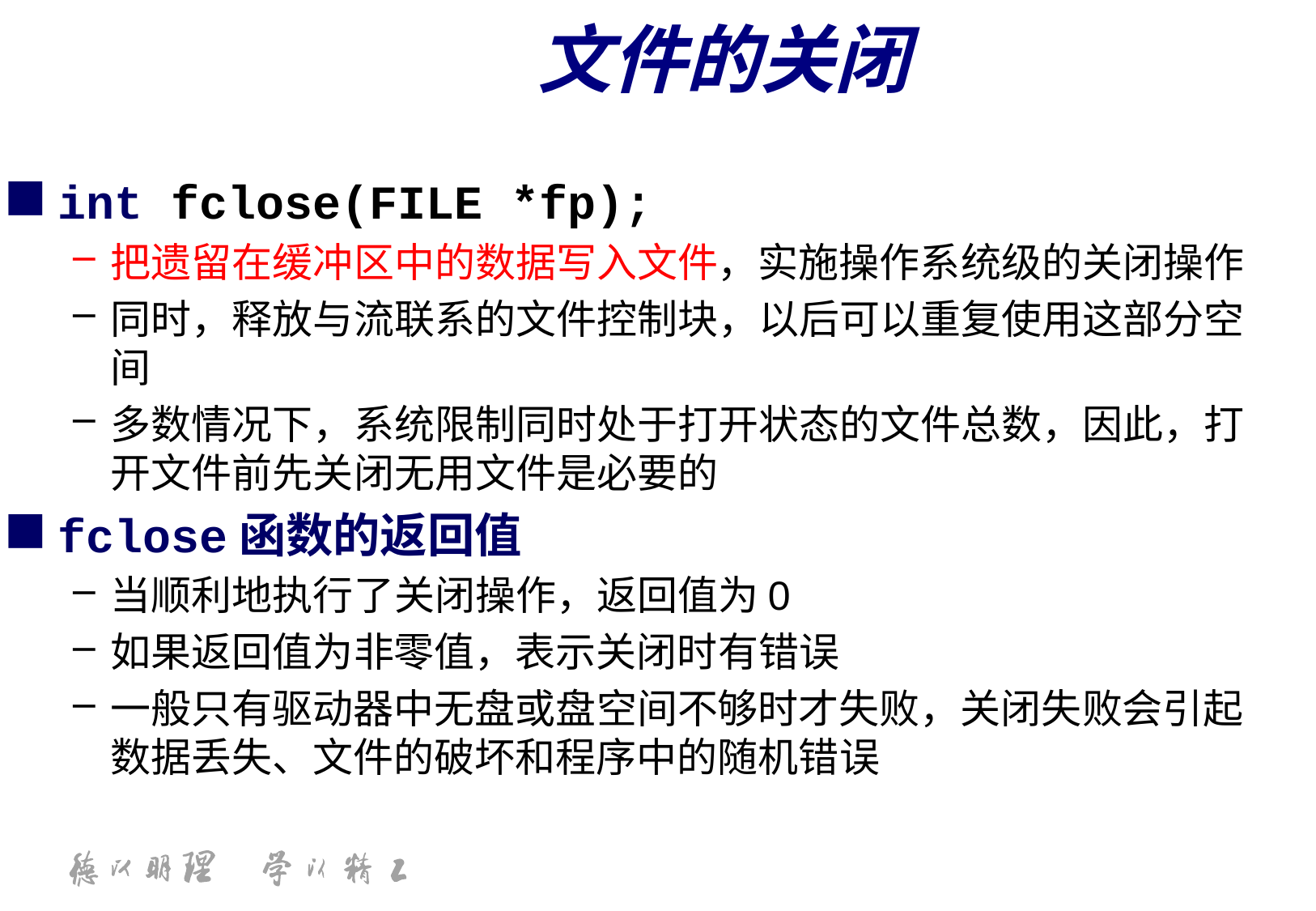

文件的关闭
int fclose(FILE *fp);
把遗留在缓冲区中的数据写入文件，实施操作系统级的关闭操作
同时，释放与流联系的文件控制块，以后可以重复使用这部分空间
多数情况下，系统限制同时处于打开状态的文件总数，因此，打开文件前先关闭无用文件是必要的
fclose函数的返回值
当顺利地执行了关闭操作，返回值为0
如果返回值为非零值，表示关闭时有错误
一般只有驱动器中无盘或盘空间不够时才失败，关闭失败会引起数据丢失、文件的破坏和程序中的随机错误